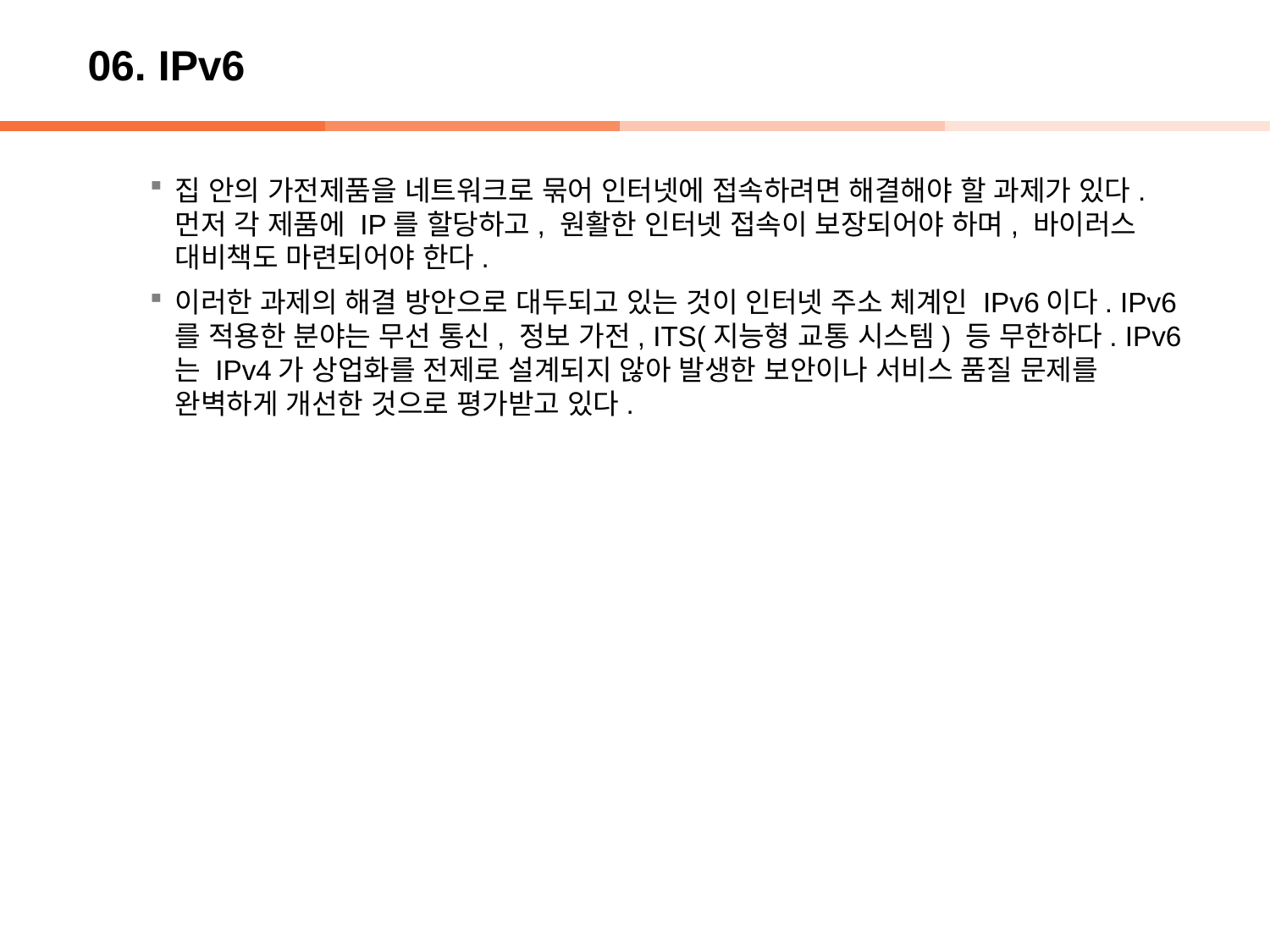

# 06. IPv6
집 안의 가전제품을 네트워크로 묶어 인터넷에 접속하려면 해결해야 할 과제가 있다. 먼저 각 제품에 IP를 할당하고, 원활한 인터넷 접속이 보장되어야 하며, 바이러스 대비책도 마련되어야 한다.
이러한 과제의 해결 방안으로 대두되고 있는 것이 인터넷 주소 체계인 IPv6이다. IPv6를 적용한 분야는 무선 통신, 정보 가전, ITS(지능형 교통 시스템) 등 무한하다. IPv6는 IPv4가 상업화를 전제로 설계되지 않아 발생한 보안이나 서비스 품질 문제를 완벽하게 개선한 것으로 평가받고 있다.